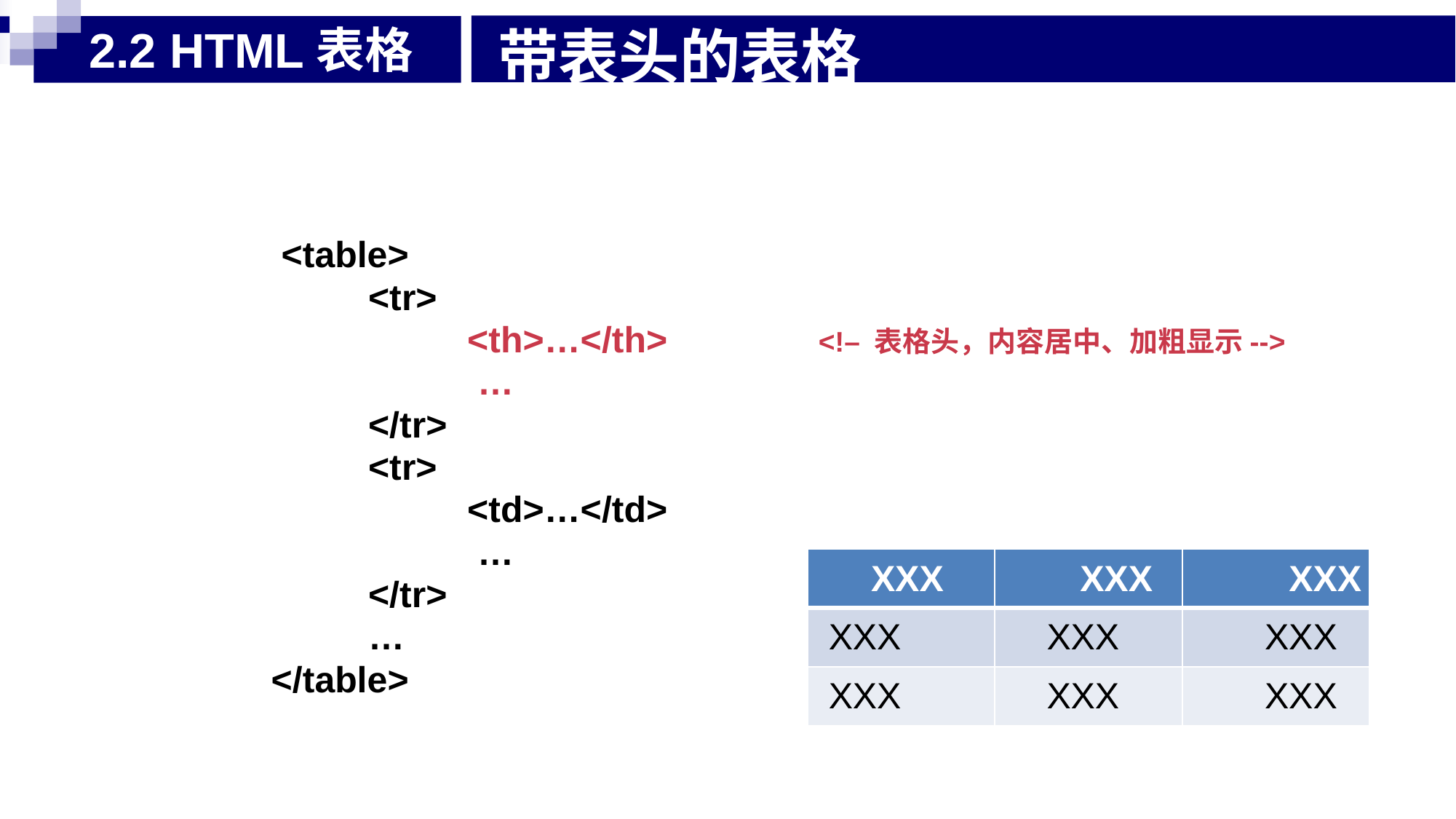

带表头的表格
2.2 HTML表格
	<table>
		<tr>
			<th>…</th>
				…
		</tr>
		<tr>
			<td>…</td>
				…
		</tr>
		…
</table>
<!– 表格头，内容居中、加粗显示-->

		XXX               XXX               XXX
	XXX                XXX                XXX
	XXX                XXX                XXX